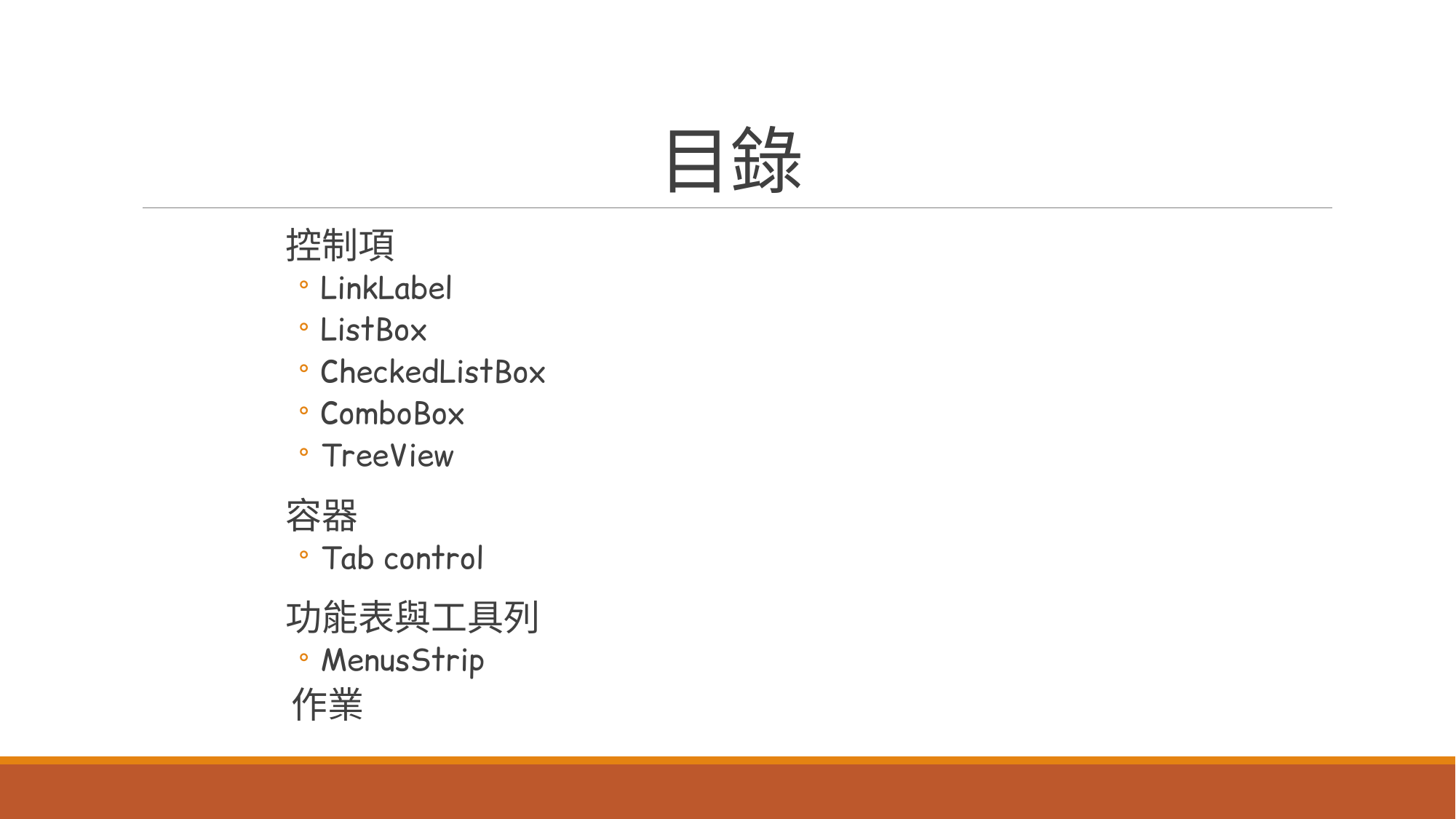

# 目錄
控制項
LinkLabel
ListBox
CheckedListBox
ComboBox
TreeView
容器
Tab control
功能表與工具列
MenusStrip
 作業